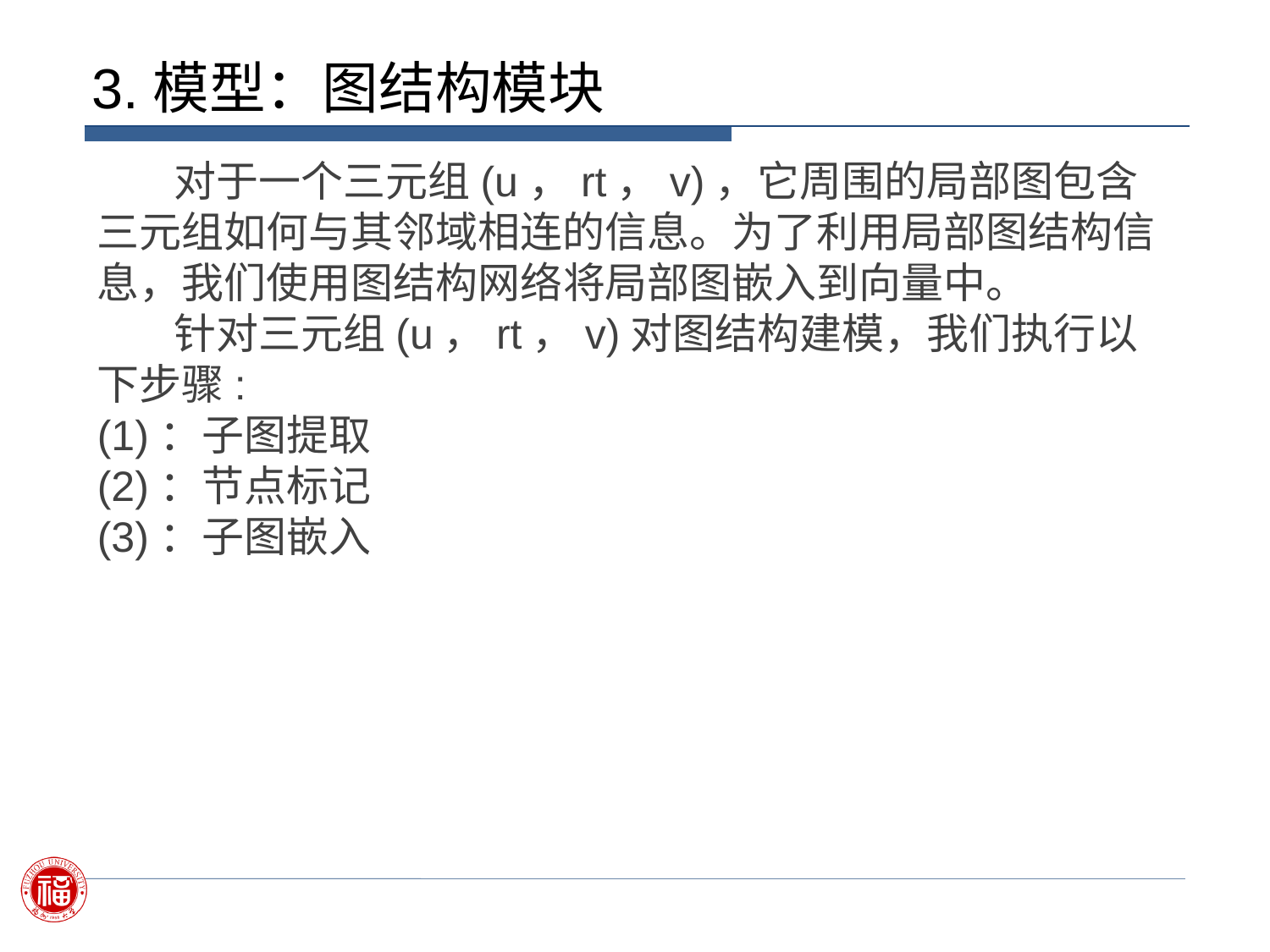

# 3.模型：图结构模块
       对于一个三元组(u，rt，v)，它周围的局部图包含三元组如何与其邻域相连的信息。为了利用局部图结构信息，我们使用图结构网络将局部图嵌入到向量中。
       针对三元组(u，rt，v)对图结构建模，我们执行以下步骤:
(1)：子图提取
(2)：节点标记
(3)：子图嵌入